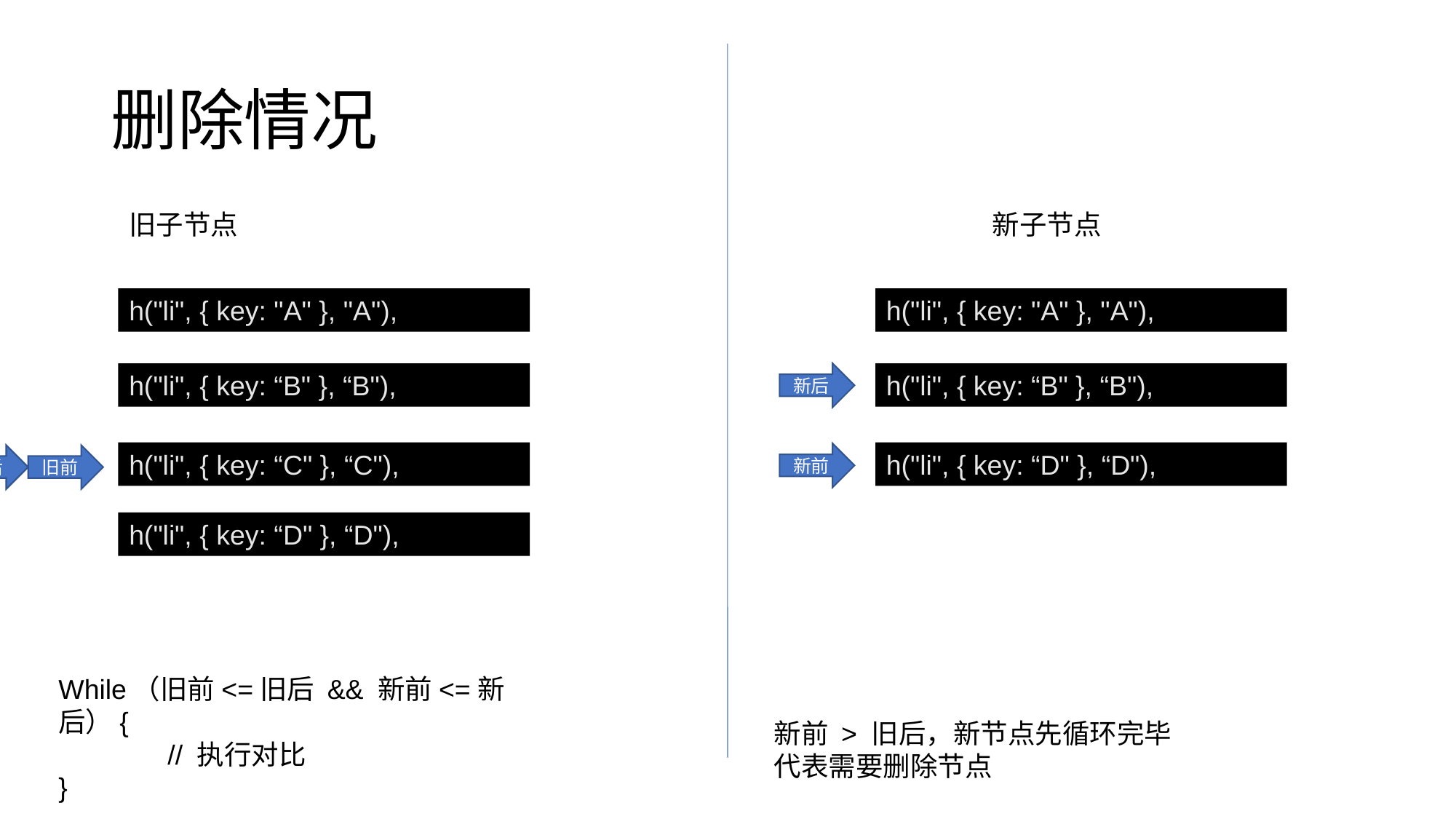

# 删除情况
旧子节点
新子节点
h("li", { key: "A" }, "A"),
h("li", { key: "A" }, "A"),
h("li", { key: “B" }, “B"),
新后
h("li", { key: “B" }, “B"),
h("li", { key: “C" }, “C"),
h("li", { key: “D" }, “D"),
新前
旧后
旧前
h("li", { key: “D" }, “D"),
While（旧前<=旧后 && 新前<=新后）{
	// 执行对比
}
新前 > 旧后，新节点先循环完毕
代表需要删除节点